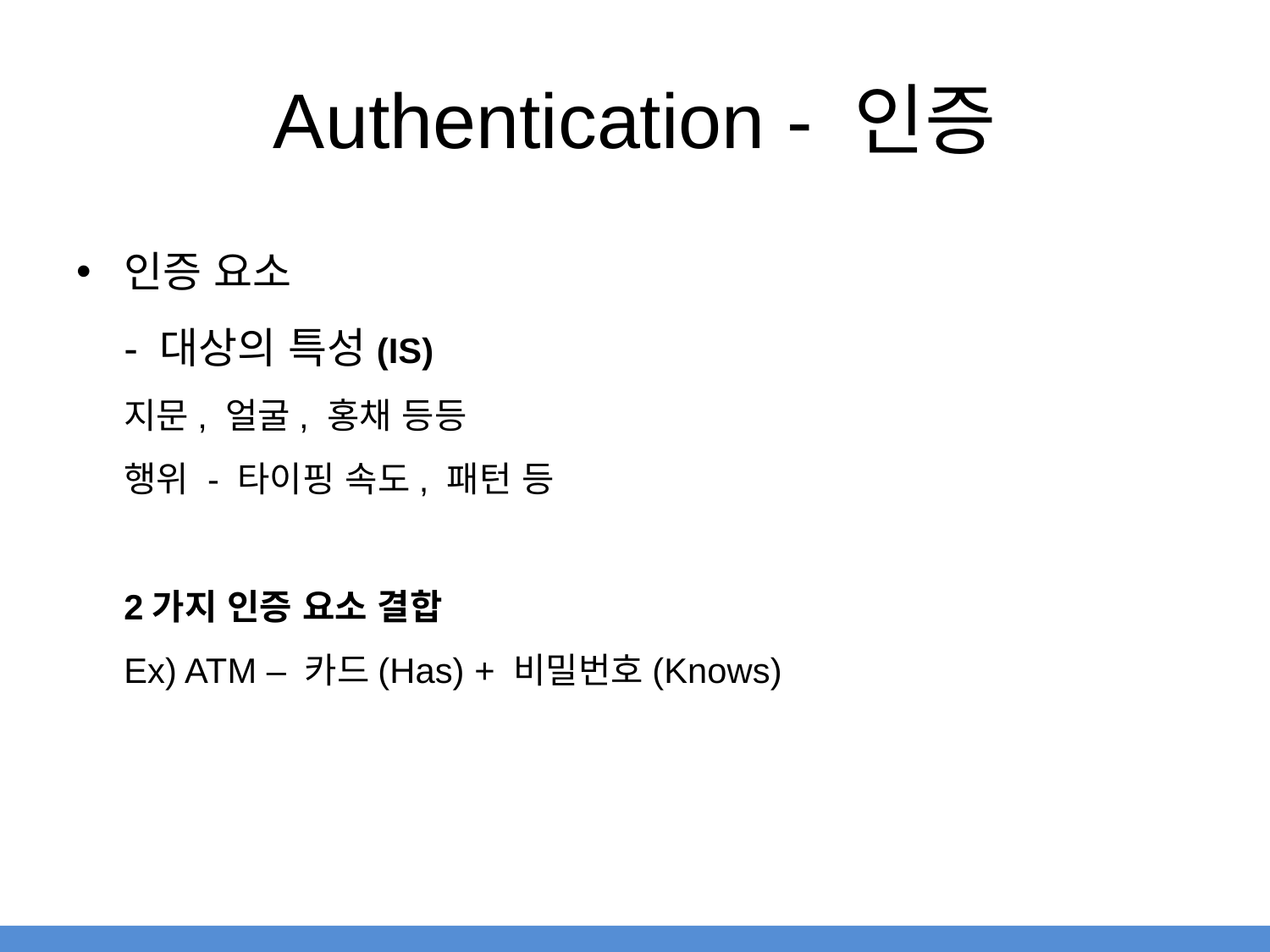

# Authentication - 인증
인증 요소
- 대상의 특성(IS)
지문, 얼굴, 홍채 등등
행위 - 타이핑 속도, 패턴 등
2가지 인증 요소 결합
Ex) ATM – 카드(Has) + 비밀번호(Knows)